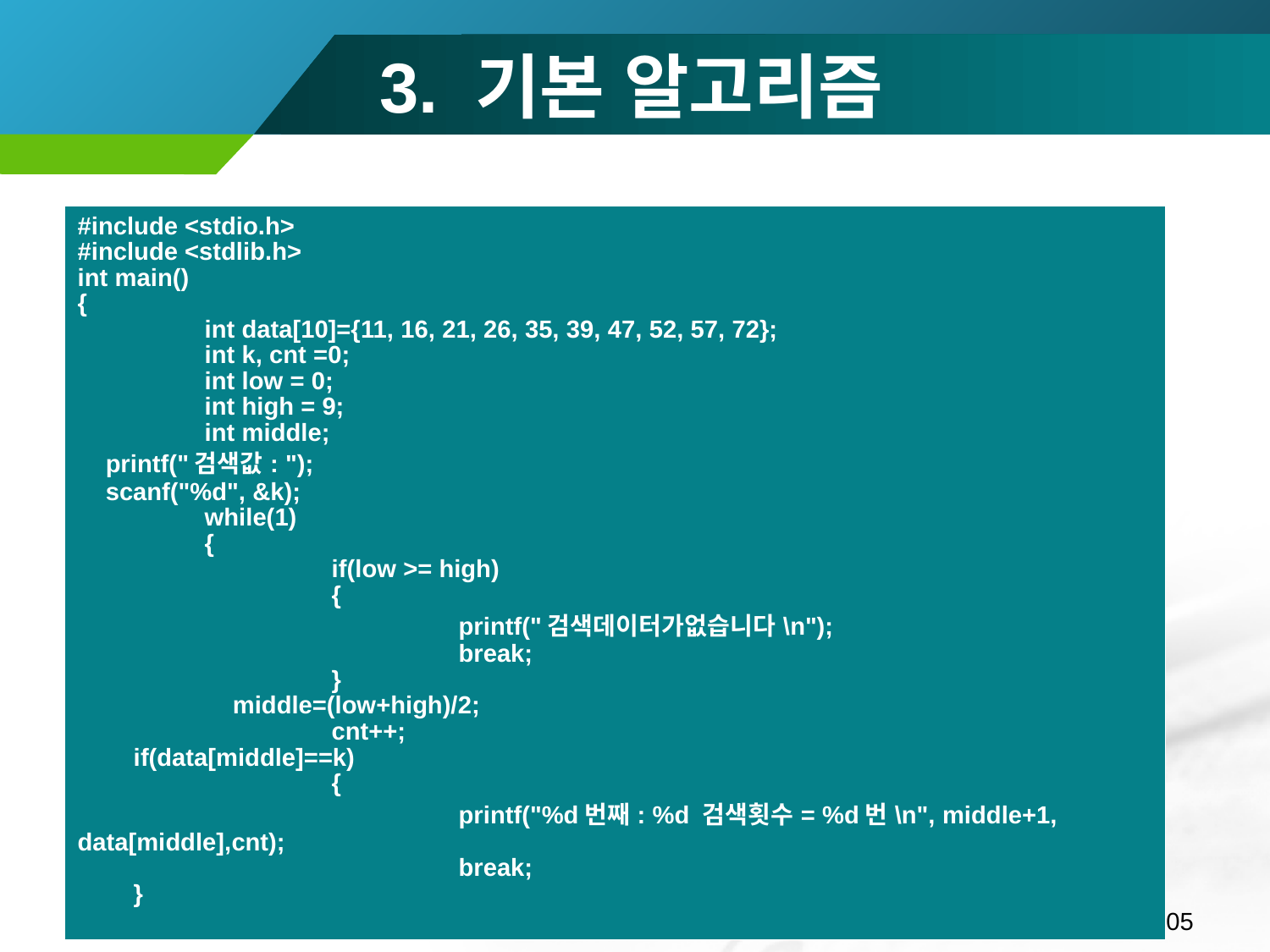

# 3. 기본 알고리즘
| #include <stdio.h> #include <stdlib.h> int main() { int data[10]={11, 16, 21, 26, 35, 39, 47, 52, 57, 72}; int k, cnt =0; int low = 0; int high = 9; int middle; printf("검색값: "); scanf("%d", &k); while(1) { if(low >= high) { printf("검색데이터가없습니다\n"); break; } middle=(low+high)/2; cnt++; if(data[middle]==k) { printf("%d번째: %d 검색횟수= %d번\n", middle+1, data[middle],cnt); break; } |
| --- |
105